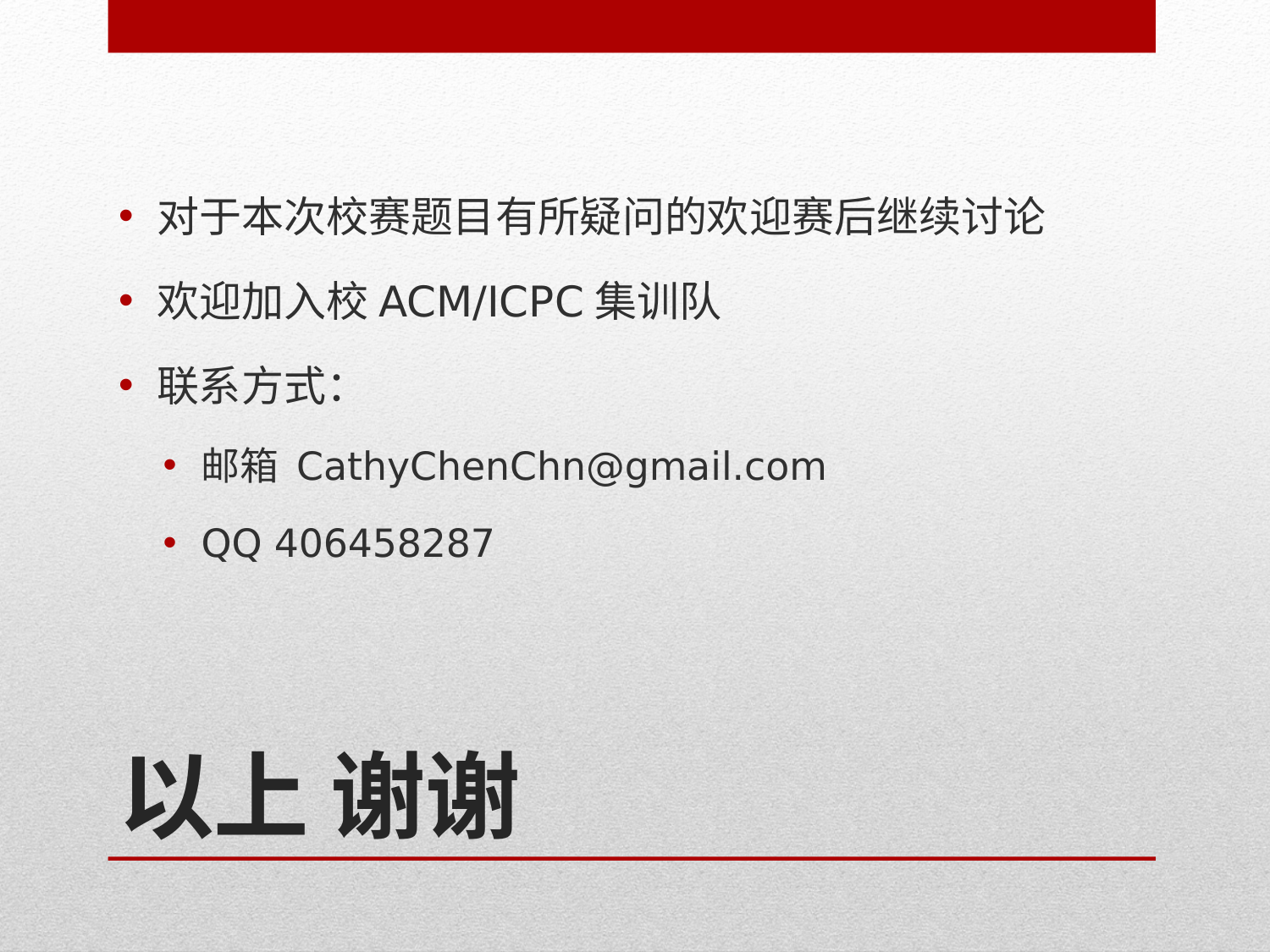

对于本次校赛题目有所疑问的欢迎赛后继续讨论
欢迎加入校ACM/ICPC集训队
联系方式：
邮箱 CathyChenChn@gmail.com
QQ 406458287
# 以上 谢谢